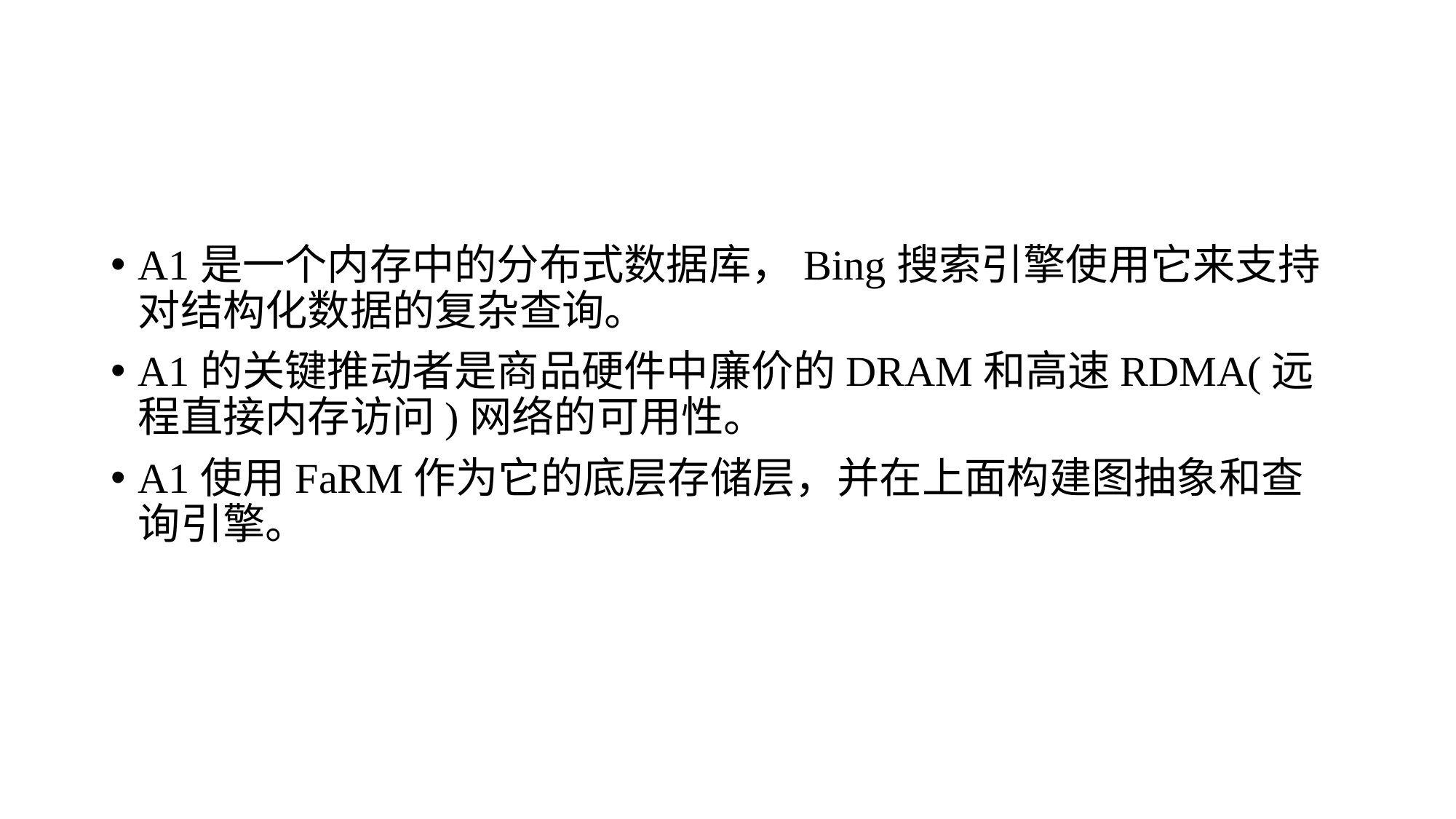

A1是一个内存中的分布式数据库，Bing搜索引擎使用它来支持对结构化数据的复杂查询。
A1的关键推动者是商品硬件中廉价的DRAM和高速RDMA(远程直接内存访问)网络的可用性。
A1使用FaRM作为它的底层存储层，并在上面构建图抽象和查询引擎。